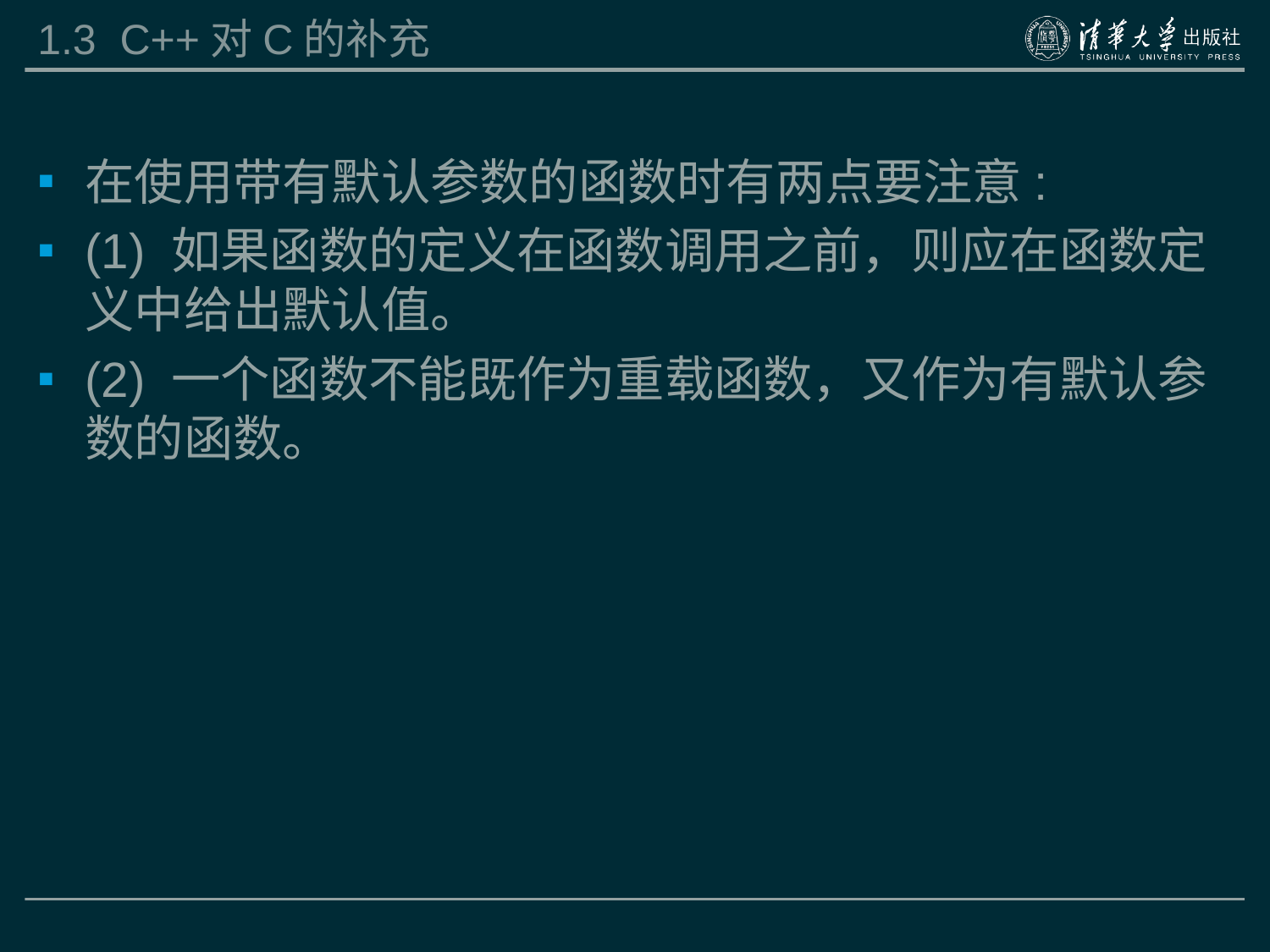

# 1.3  C++对C的补充

在使用带有默认参数的函数时有两点要注意:
(1) 如果函数的定义在函数调用之前，则应在函数定义中给出默认值。
(2) 一个函数不能既作为重载函数，又作为有默认参数的函数。